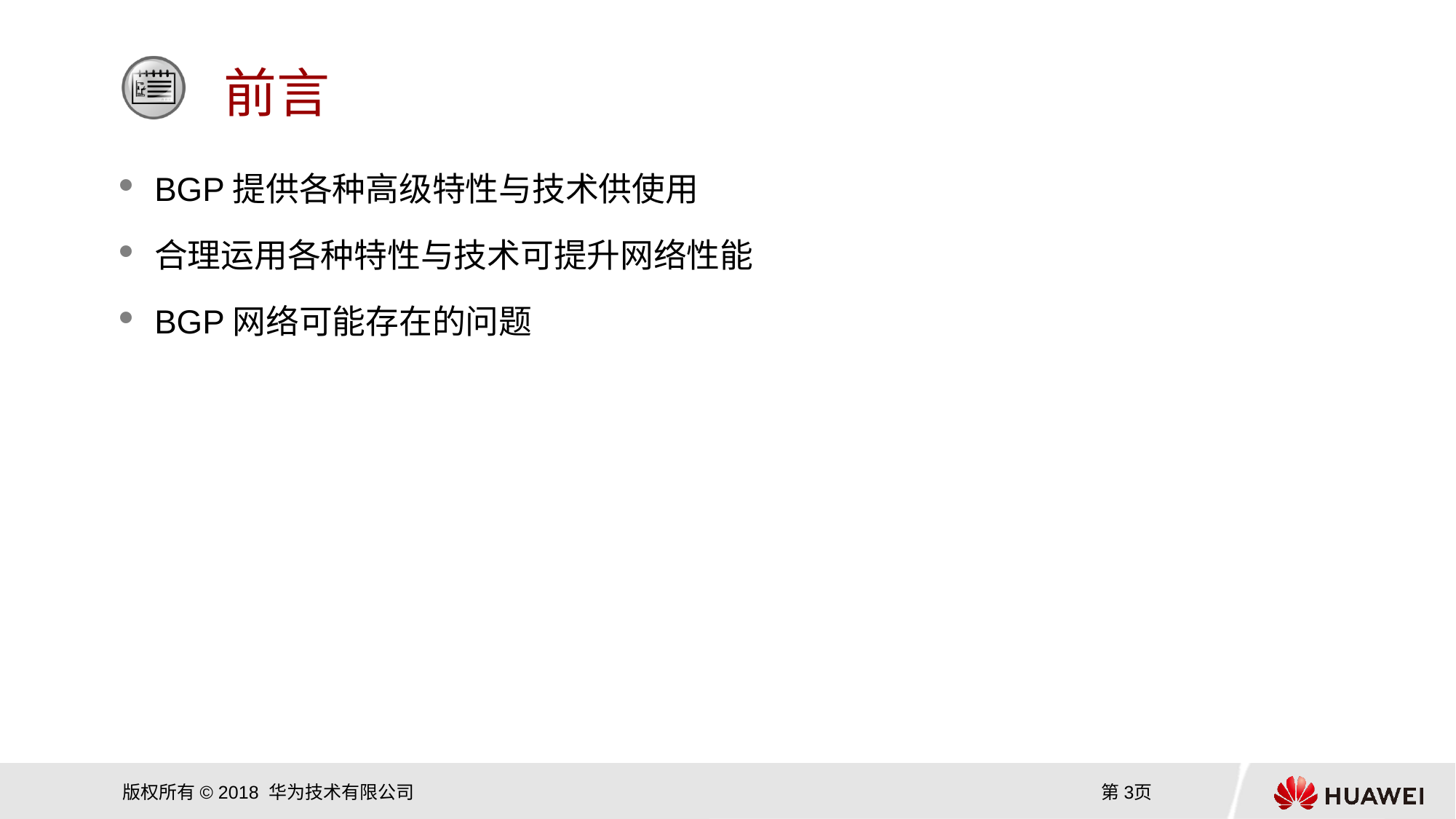

BGP提供各种高级特性与技术供使用
合理运用各种特性与技术可提升网络性能
BGP网络可能存在的问题